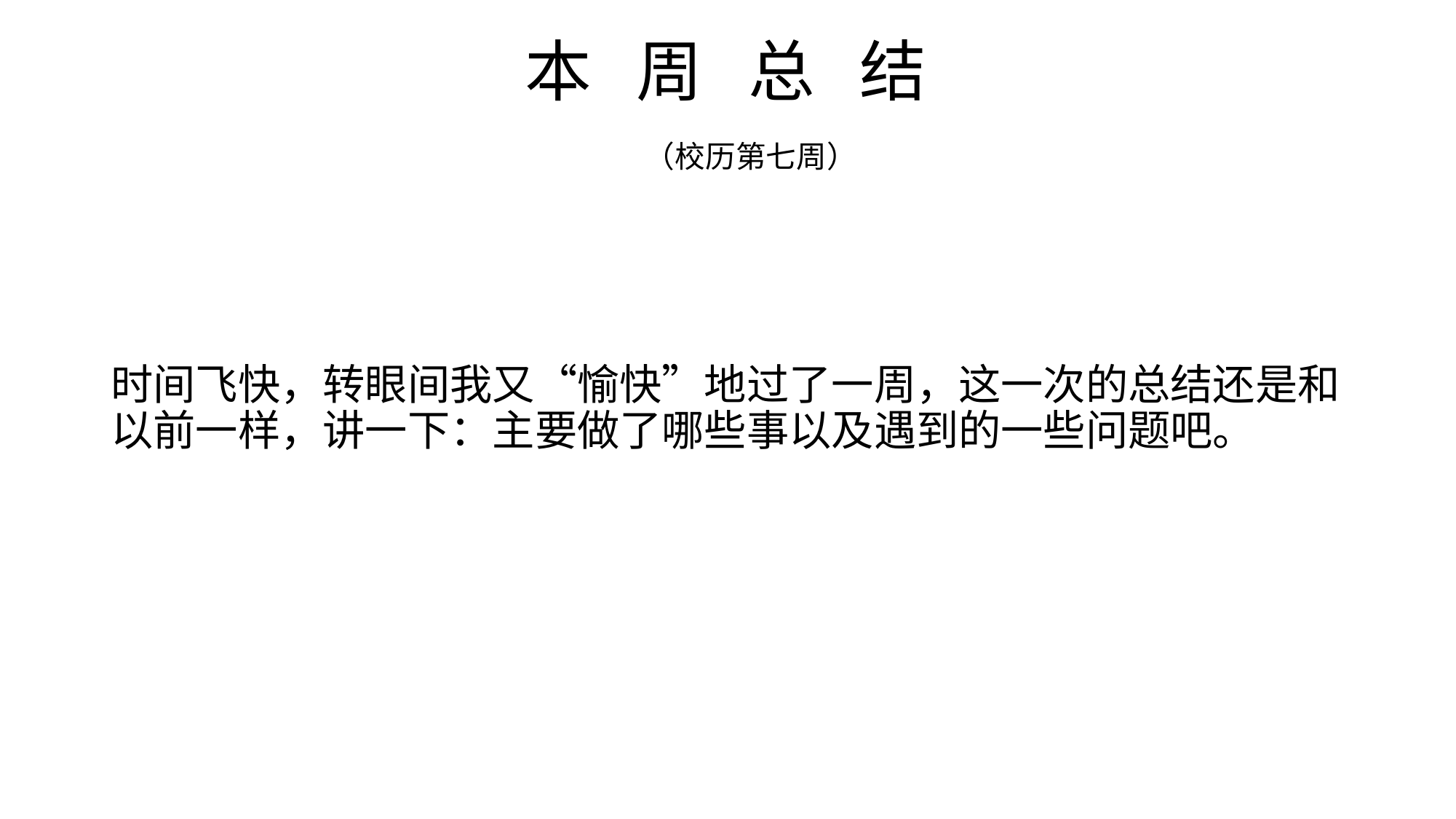

# 本   周   总   结 （校历第七周）
时间飞快，转眼间我又“愉快”地过了一周，这一次的总结还是和以前一样，讲一下：主要做了哪些事以及遇到的一些问题吧。